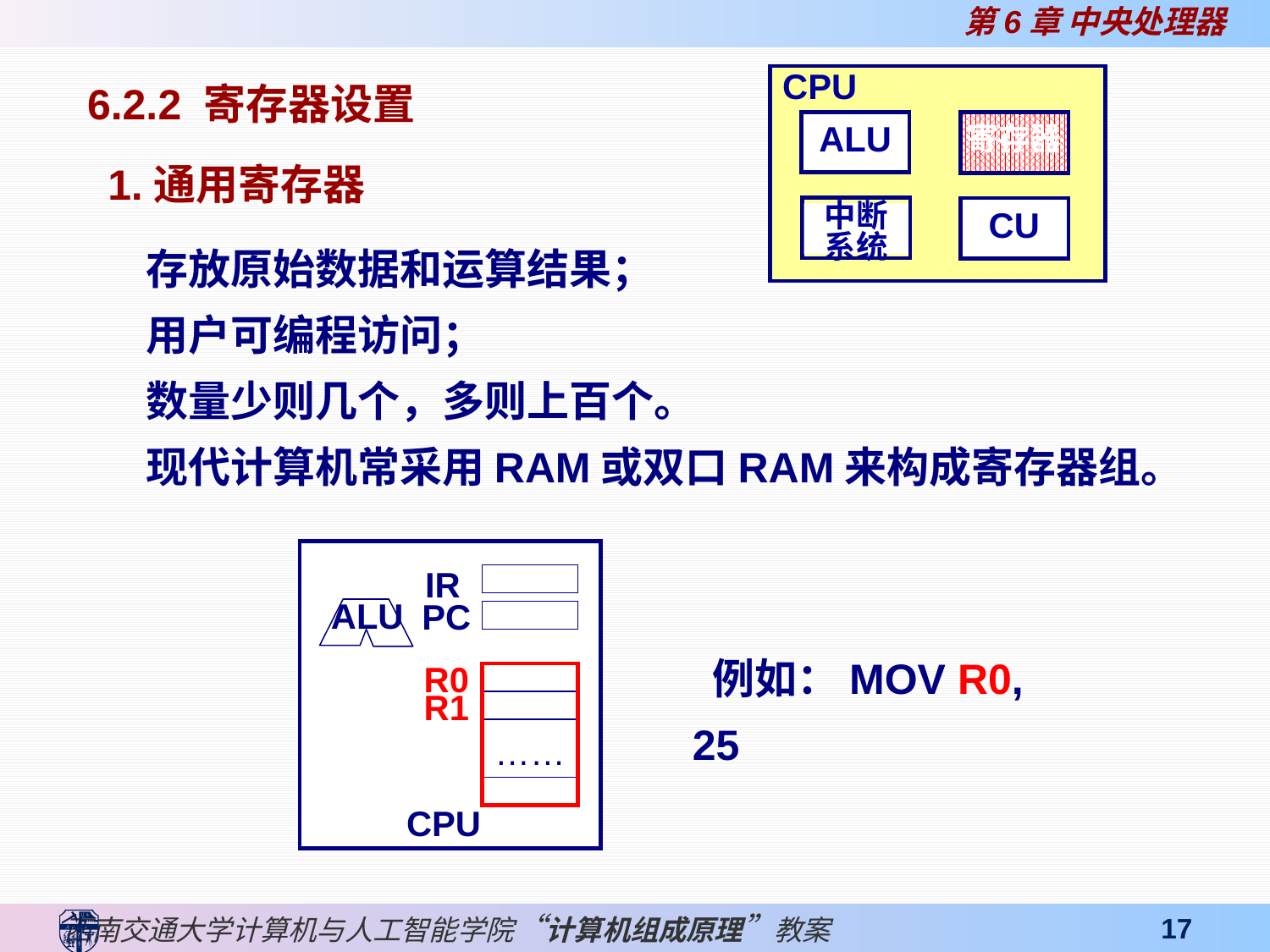

CPU

ALU
寄存器

中断
系统
CU
6.2.2 寄存器设置
1.通用寄存器
    存放原始数据和运算结果；
    用户可编程访问；
    数量少则几个，多则上百个。
    现代计算机常采用RAM或双口RAM来构成寄存器组。

IR

ALU
PC

 例如：MOV R0, 25
R0

R1

……

CPU